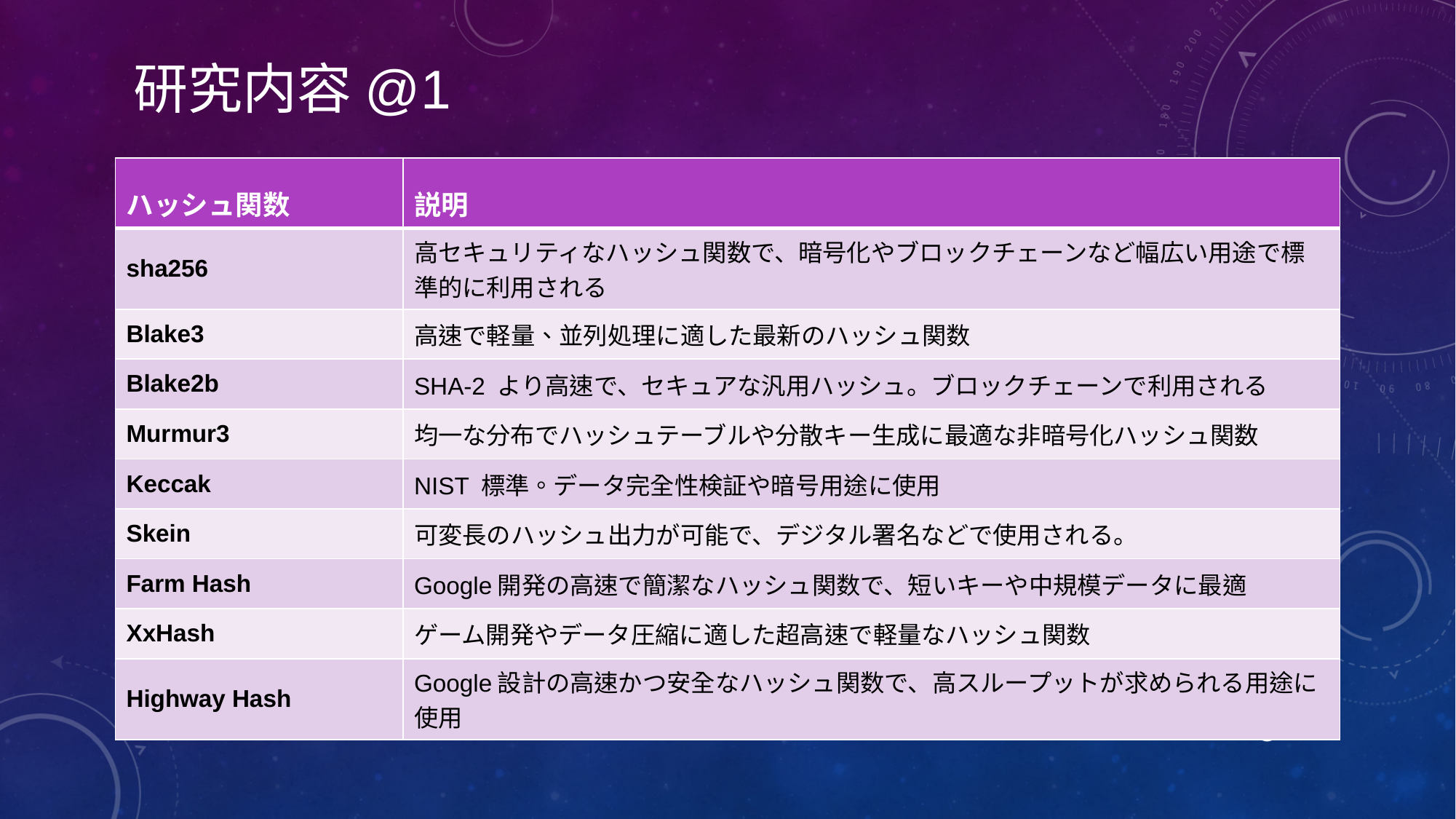

# 研究内容@1
| ハッシュ関数 | 説明 |
| --- | --- |
| sha256 | 高セキュリティなハッシュ関数で、暗号化やブロックチェーンなど幅広い用途で標準的に利用される |
| Blake3 | 高速で軽量、並列処理に適した最新のハッシュ関数 |
| Blake2b | SHA-2 より高速で、セキュアな汎用ハッシュ。ブロックチェーンで利用される |
| Murmur3 | 均一な分布でハッシュテーブルや分散キー生成に最適な非暗号化ハッシュ関数 |
| Keccak | NIST 標準。データ完全性検証や暗号用途に使用 |
| Skein | 可変長のハッシュ出力が可能で、デジタル署名などで使用される。 |
| Farm Hash | Google開発の高速で簡潔なハッシュ関数で、短いキーや中規模データに最適 |
| XxHash | ゲーム開発やデータ圧縮に適した超高速で軽量なハッシュ関数 |
| Highway Hash | Google設計の高速かつ安全なハッシュ関数で、高スループットが求められる用途に使用 |
5